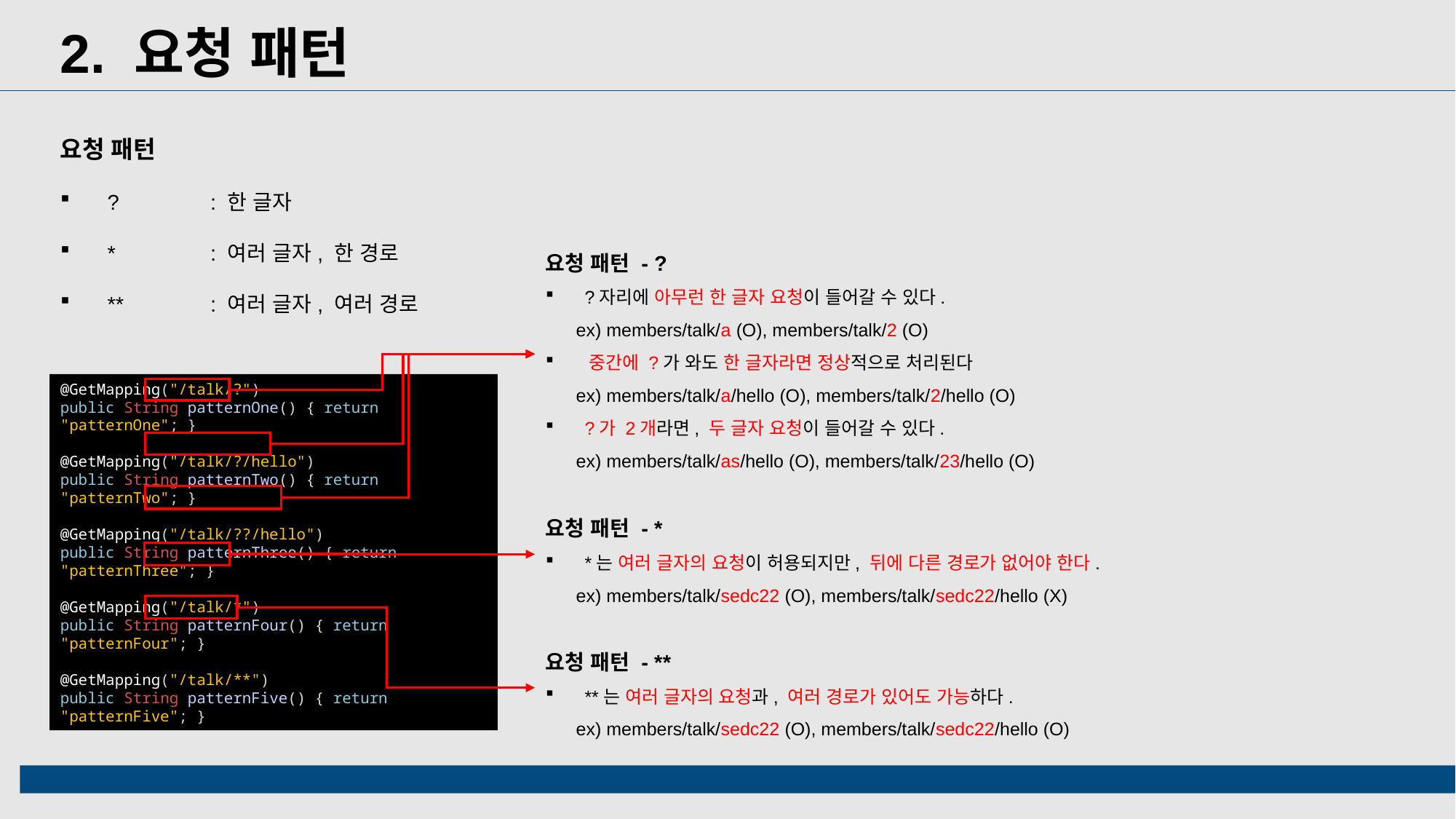

2. 요청 패턴
요청 패턴
 ?	: 한 글자
 *	: 여러 글자, 한 경로
 **	: 여러 글자, 여러 경로
요청 패턴 - ?
 ?자리에 아무런 한 글자 요청이 들어갈 수 있다.
      ex) members/talk/a (O), members/talk/2 (O)
 중간에 ?가 와도 한 글자라면 정상적으로 처리된다
      ex) members/talk/a/hello (O), members/talk/2/hello (O)
 ?가 2개라면, 두 글자 요청이 들어갈 수 있다.
      ex) members/talk/as/hello (O), members/talk/23/hello (O)
@GetMapping("/talk/?")
public String patternOne() { return "patternOne"; }

@GetMapping("/talk/?/hello")
public String patternTwo() { return "patternTwo"; }

@GetMapping("/talk/??/hello")
public String patternThree() { return "patternThree"; }

@GetMapping("/talk/*")
public String patternFour() { return "patternFour"; }

@GetMapping("/talk/**")
public String patternFive() { return "patternFive"; }

요청 패턴 - *
 *는 여러 글자의 요청이 허용되지만, 뒤에 다른 경로가 없어야 한다.
      ex) members/talk/sedc22 (O), members/talk/sedc22/hello (X)

요청 패턴 - **
 **는 여러 글자의 요청과, 여러 경로가 있어도 가능하다.
      ex) members/talk/sedc22 (O), members/talk/sedc22/hello (O)